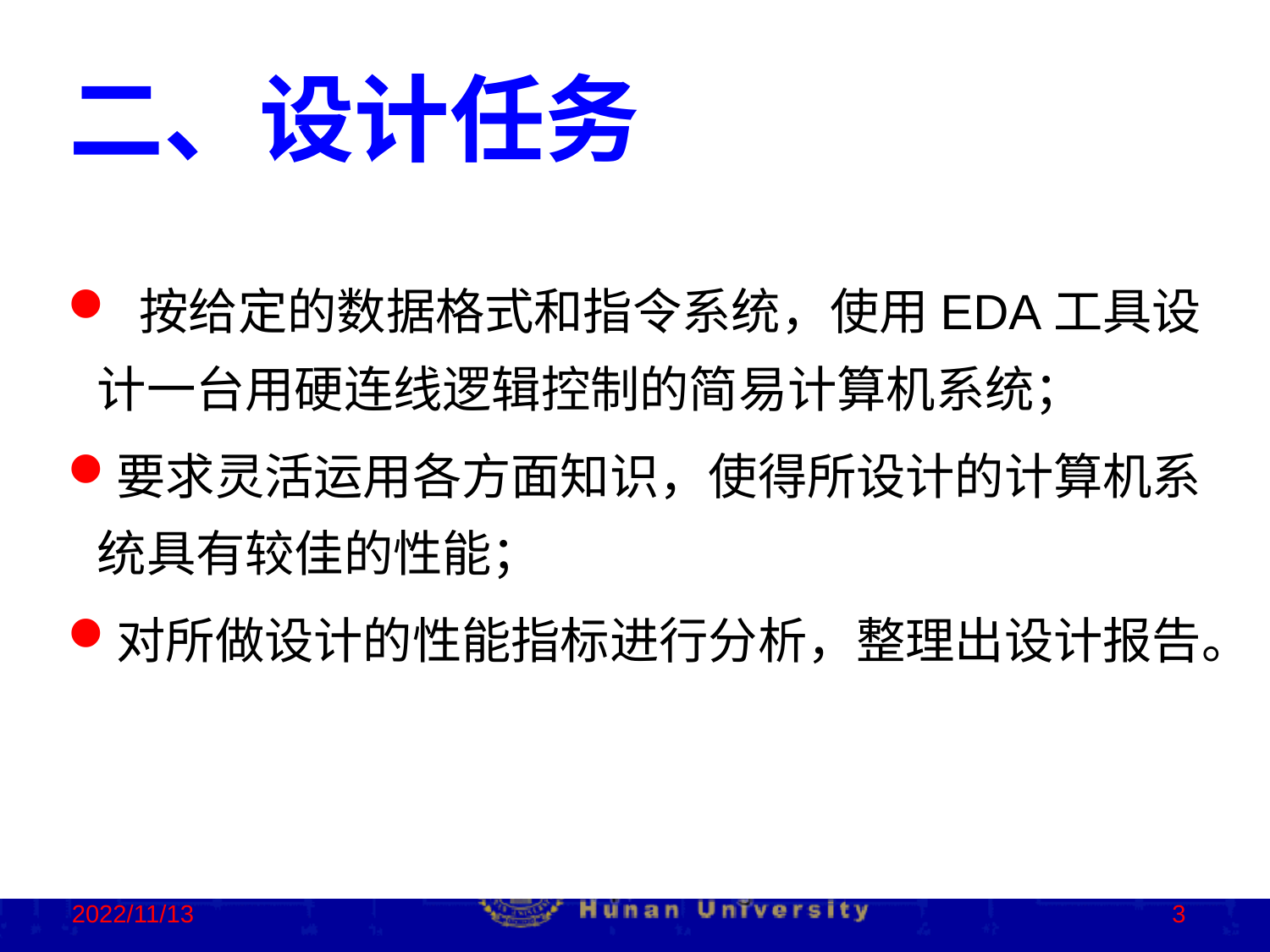

二、设计任务
 按给定的数据格式和指令系统，使用EDA工具设计一台用硬连线逻辑控制的简易计算机系统；
要求灵活运用各方面知识，使得所设计的计算机系统具有较佳的性能；
对所做设计的性能指标进行分析，整理出设计报告。
2022/11/13
3